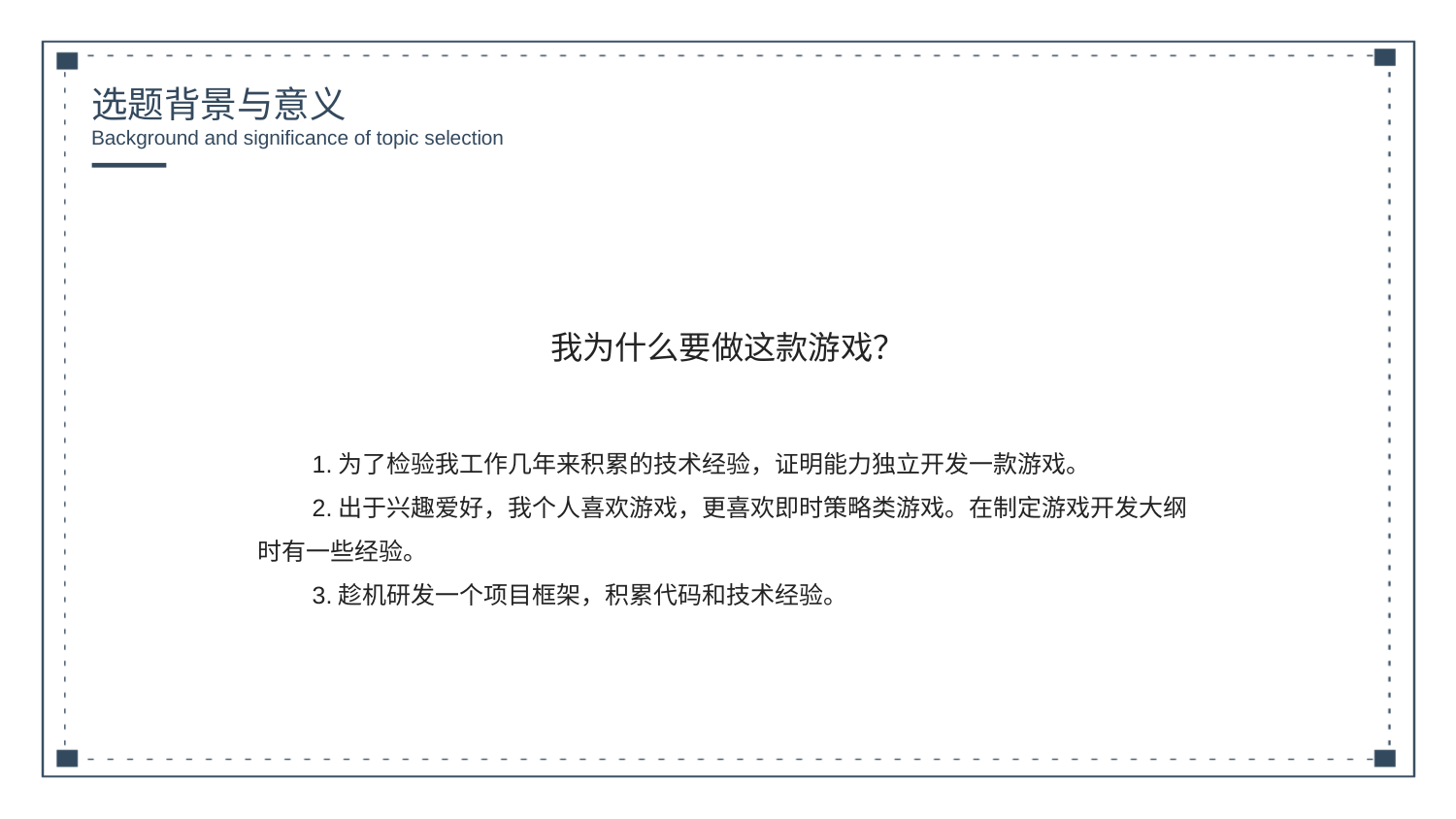

选题背景与意义
Background and significance of topic selection
我为什么要做这款游戏？
        1.为了检验我工作几年来积累的技术经验，证明能力独立开发一款游戏。
        2.出于兴趣爱好，我个人喜欢游戏，更喜欢即时策略类游戏。在制定游戏开发大纲时有一些经验。
        3.趁机研发一个项目框架，积累代码和技术经验。